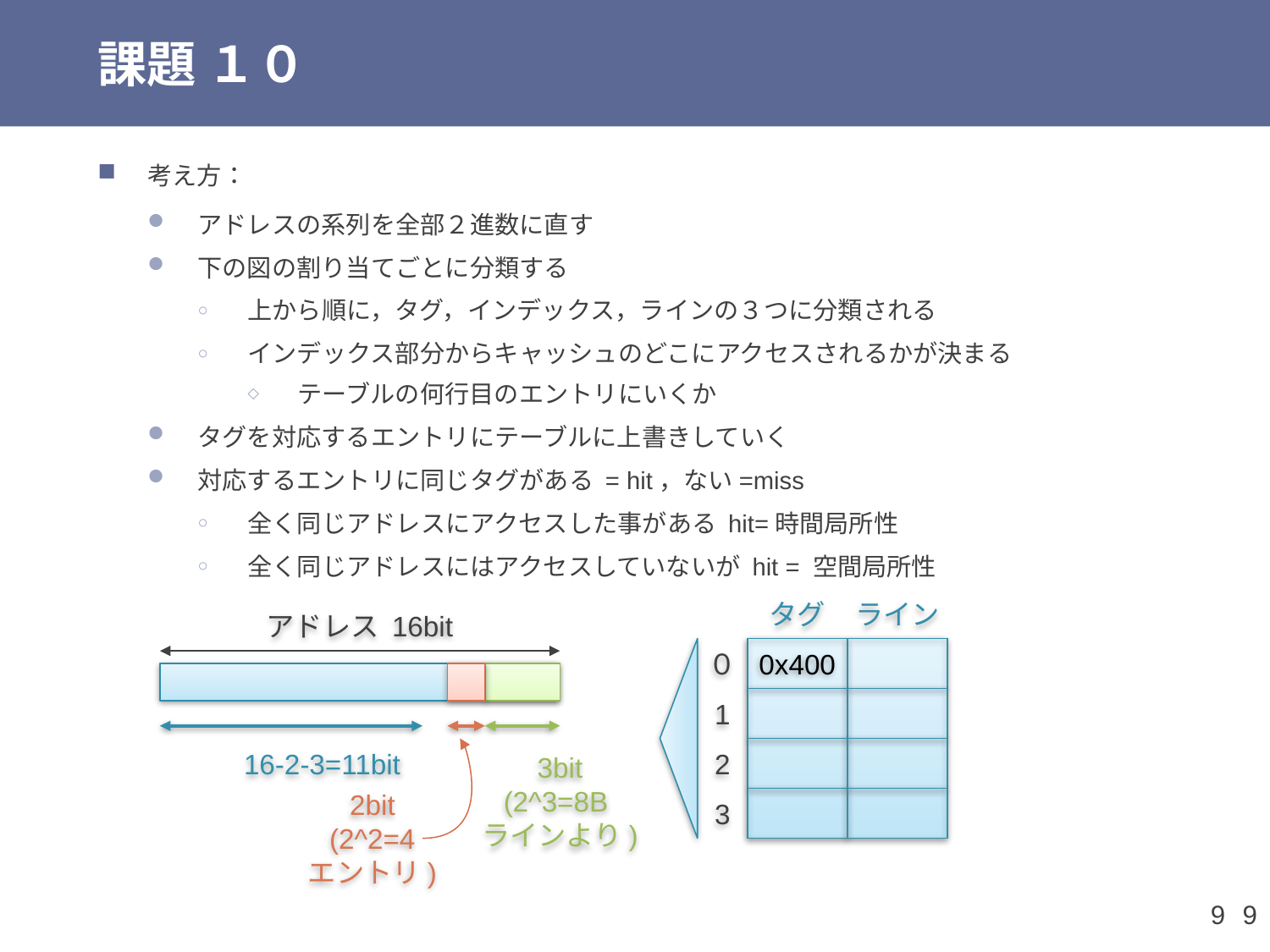

# 課題 １０
考え方：
アドレスの系列を全部２進数に直す
下の図の割り当てごとに分類する
上から順に，タグ，インデックス，ラインの３つに分類される
インデックス部分からキャッシュのどこにアクセスされるかが決まる
テーブルの何行目のエントリにいくか
タグを対応するエントリにテーブルに上書きしていく
対応するエントリに同じタグがある = hit，ない=miss
全く同じアドレスにアクセスした事がある hit=時間局所性
全く同じアドレスにはアクセスしていないが hit = 空間局所性
タグ
ライン
アドレス 16bit
０

0x400

1

16-2-3=11bit
2

3bit
(2^3=8B
ラインより)
3

2bit
(2^2=4
エントリ)
9